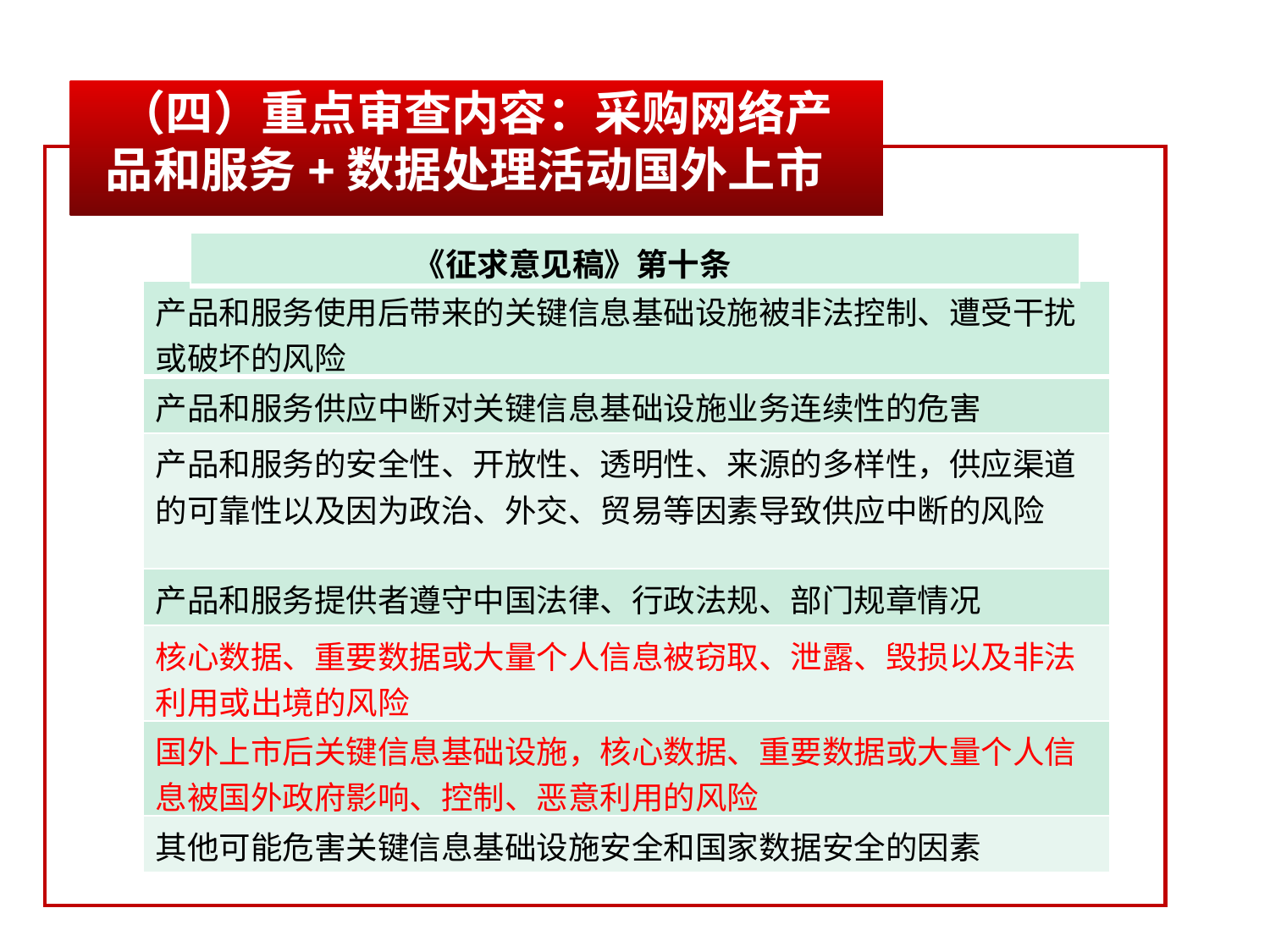

（四）重点审查内容：采购网络产品和服务+数据处理活动国外上市

| 《征求意见稿》第十条 |
| --- |
| 产品和服务使用后带来的关键信息基础设施被非法控制、遭受干扰或破坏的风险 |
| --- |
| 产品和服务供应中断对关键信息基础设施业务连续性的危害 |
| 产品和服务的安全性、开放性、透明性、来源的多样性，供应渠道的可靠性以及因为政治、外交、贸易等因素导致供应中断的风险 |
| 产品和服务提供者遵守中国法律、行政法规、部门规章情况 |
| 核心数据、重要数据或大量个人信息被窃取、泄露、毁损以及非法利用或出境的风险 |
| 国外上市后关键信息基础设施，核心数据、重要数据或大量个人信息被国外政府影响、控制、恶意利用的风险 |
| 其他可能危害关键信息基础设施安全和国家数据安全的因素 |